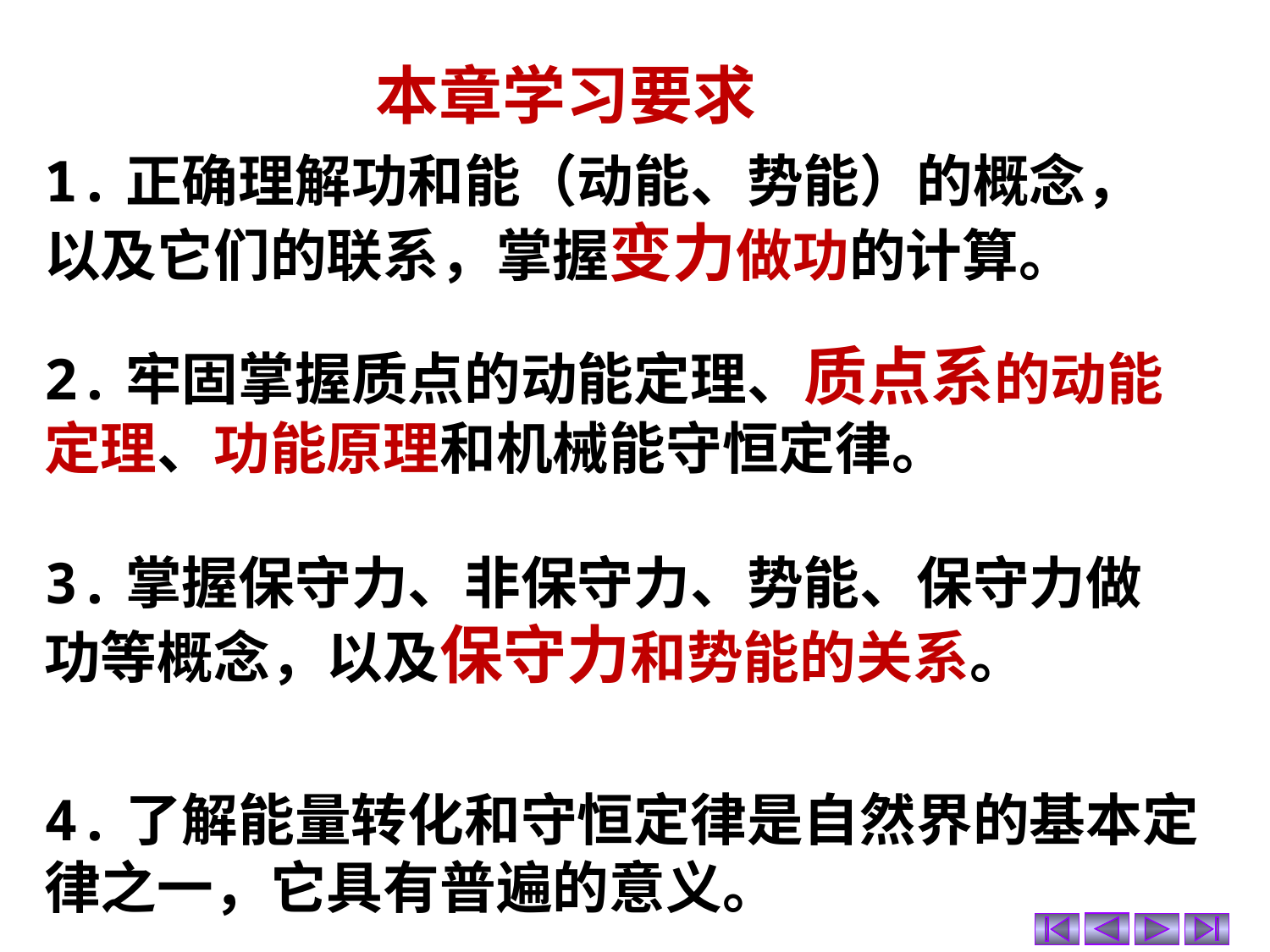

本章学习要求
1.正确理解功和能（动能、势能）的概念，以及它们的联系，掌握变力做功的计算。
2.牢固掌握质点的动能定理、质点系的动能定理、功能原理和机械能守恒定律。
3.掌握保守力、非保守力、势能、保守力做功等概念，以及保守力和势能的关系。
4.了解能量转化和守恒定律是自然界的基本定律之一，它具有普遍的意义。